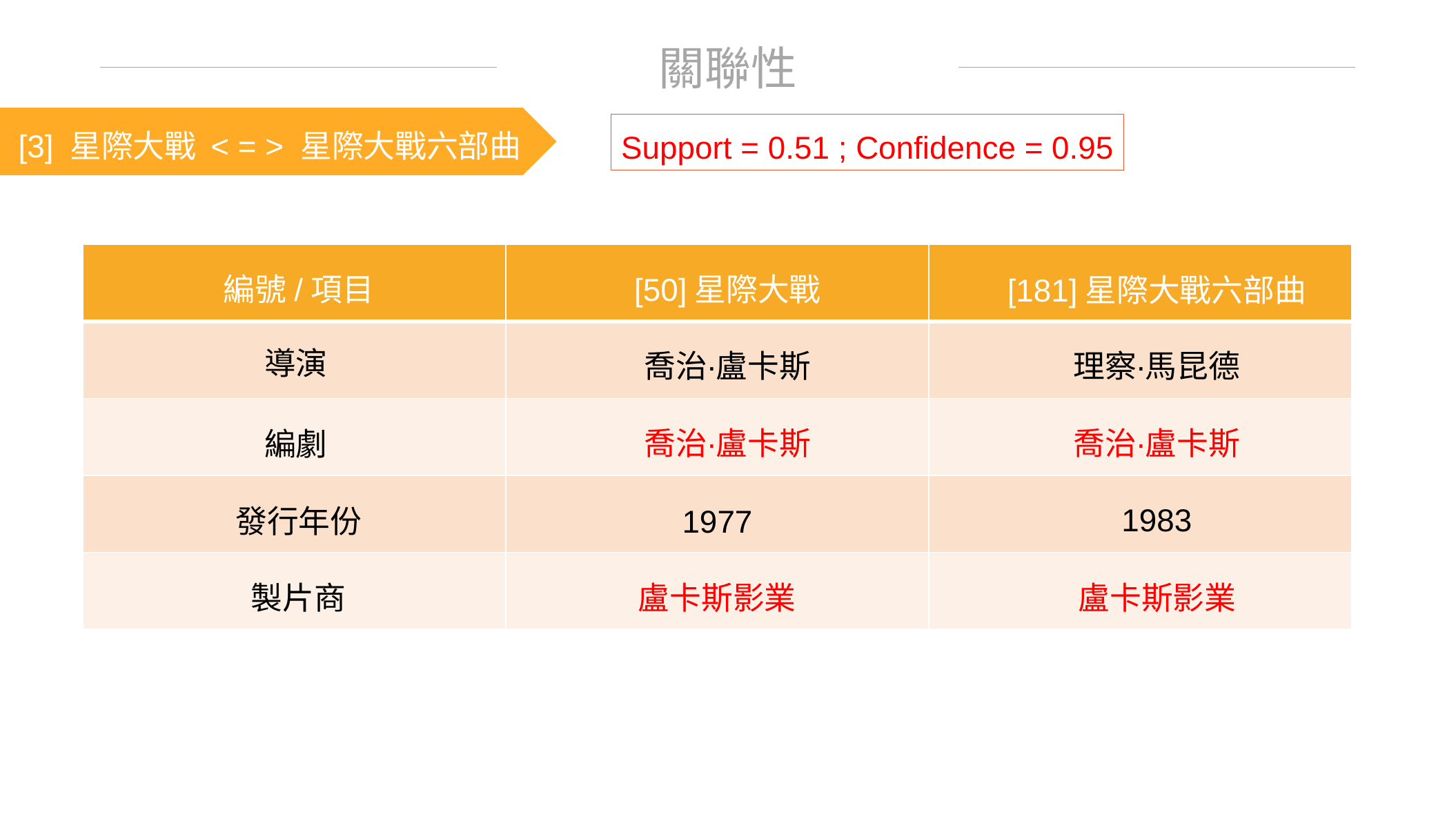

關聯性
[3] 星際大戰 < = > 星際大戰六部曲

Support = 0.51 ; Confidence = 0.95
|  |  |  |
| --- | --- | --- |
|  |  |  |
|  |  |  |
|  |  |  |
|  |  |  |
編號/項目
[50]星際大戰
[181]星際大戰六部曲
導演
喬治∙盧卡斯
理察∙馬昆德
喬治∙盧卡斯
喬治∙盧卡斯
編劇
1983
發行年份
1977
製片商
盧卡斯影業
盧卡斯影業